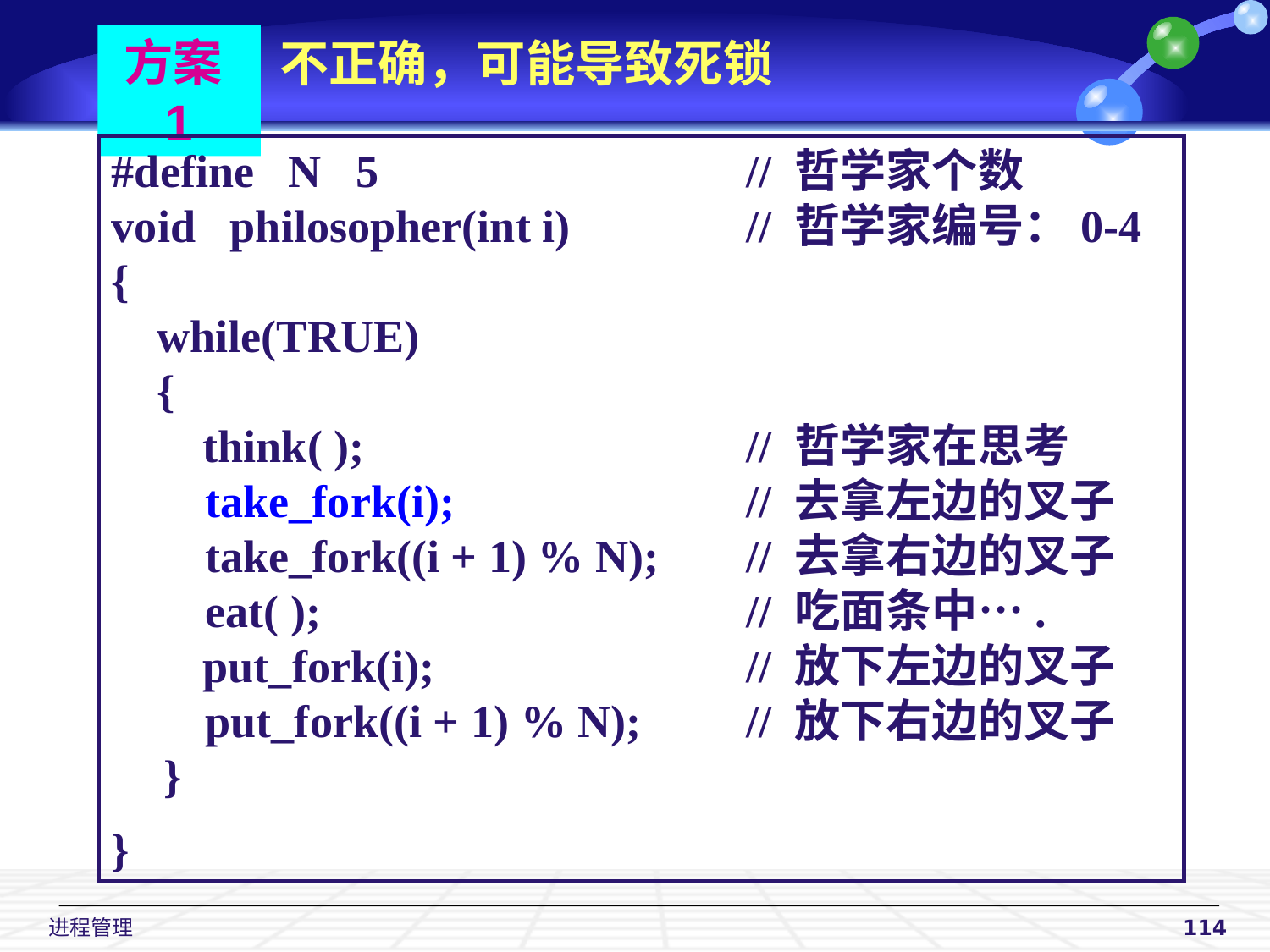

方案1
不正确，可能导致死锁
#define   N   5			// 哲学家个数
void   philosopher(int i)  		// 哲学家编号：0-4
{
    while(TRUE)
    {
        think( );				// 哲学家在思考
        take_fork(i);			// 去拿左边的叉子
        take_fork((i + 1) % N);	// 去拿右边的叉子
        eat( );				// 吃面条中….
        put_fork(i);			// 放下左边的叉子
        put_fork((i + 1) % N);	// 放下右边的叉子
    }
}
   进程管理
114